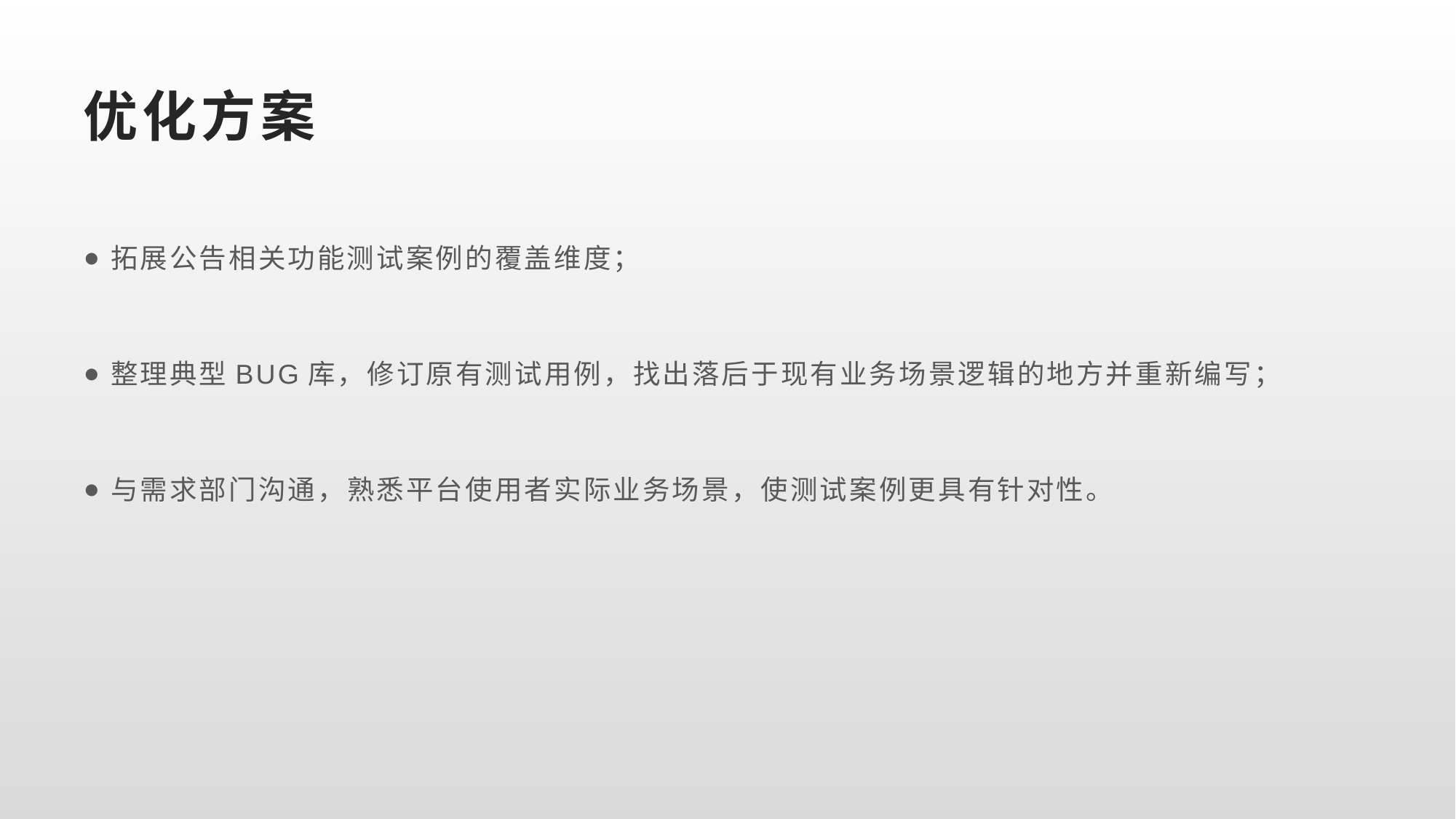

# 优化方案

拓展公告相关功能测试案例的覆盖维度；

整理典型BUG库，修订原有测试用例，找出落后于现有业务场景逻辑的地方并重新编写；

与需求部门沟通，熟悉平台使用者实际业务场景，使测试案例更具有针对性。